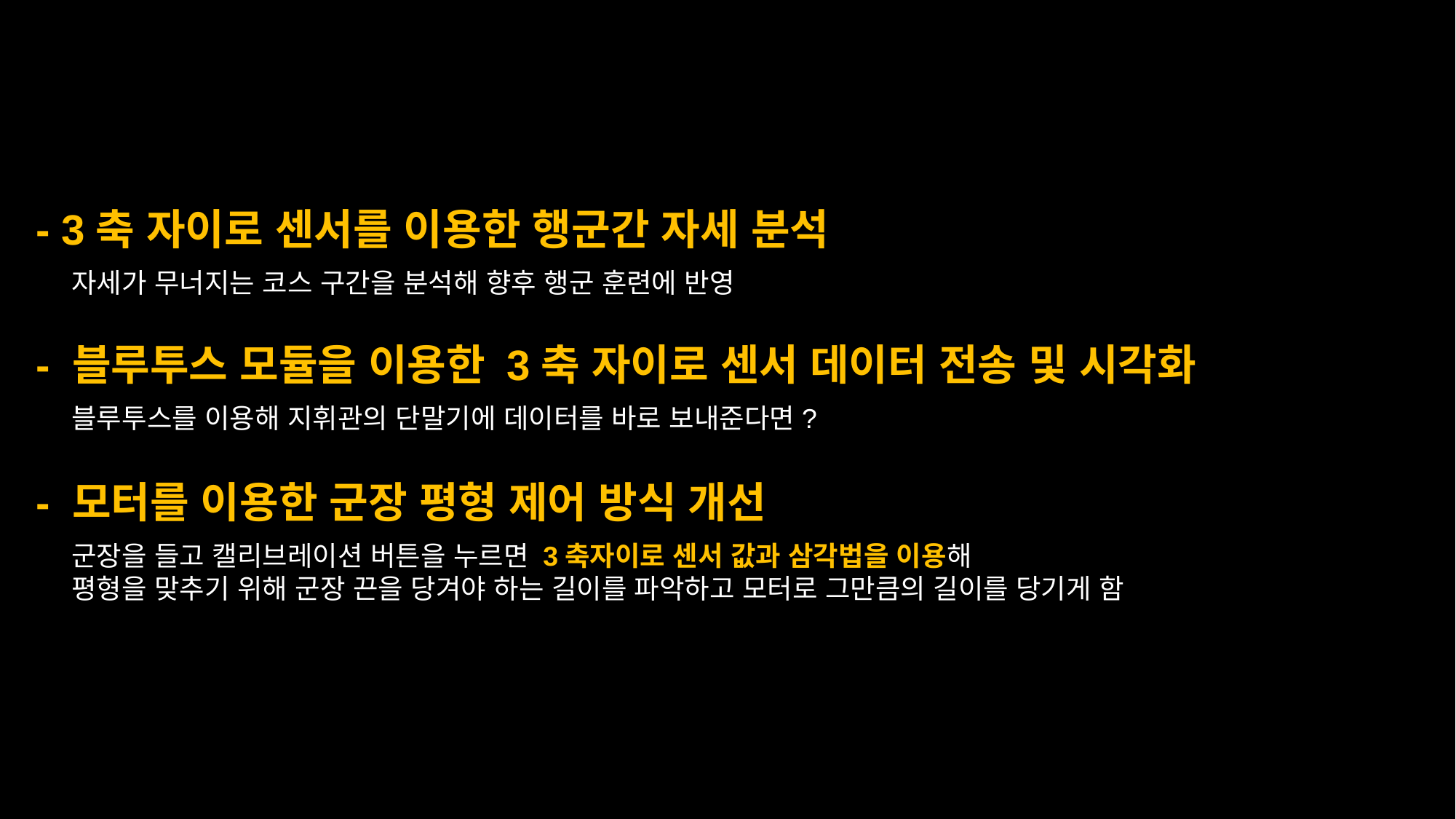

- 3축 자이로 센서를 이용한 행군간 자세 분석
자세가 무너지는 코스 구간을 분석해 향후 행군 훈련에 반영
- 블루투스 모듈을 이용한 3축 자이로 센서 데이터 전송 및 시각화
블루투스를 이용해 지휘관의 단말기에 데이터를 바로 보내준다면?
- 모터를 이용한 군장 평형 제어 방식 개선
군장을 들고 캘리브레이션 버튼을 누르면 3축자이로 센서 값과 삼각법을 이용해
평형을 맞추기 위해 군장 끈을 당겨야 하는 길이를 파악하고 모터로 그만큼의 길이를 당기게 함